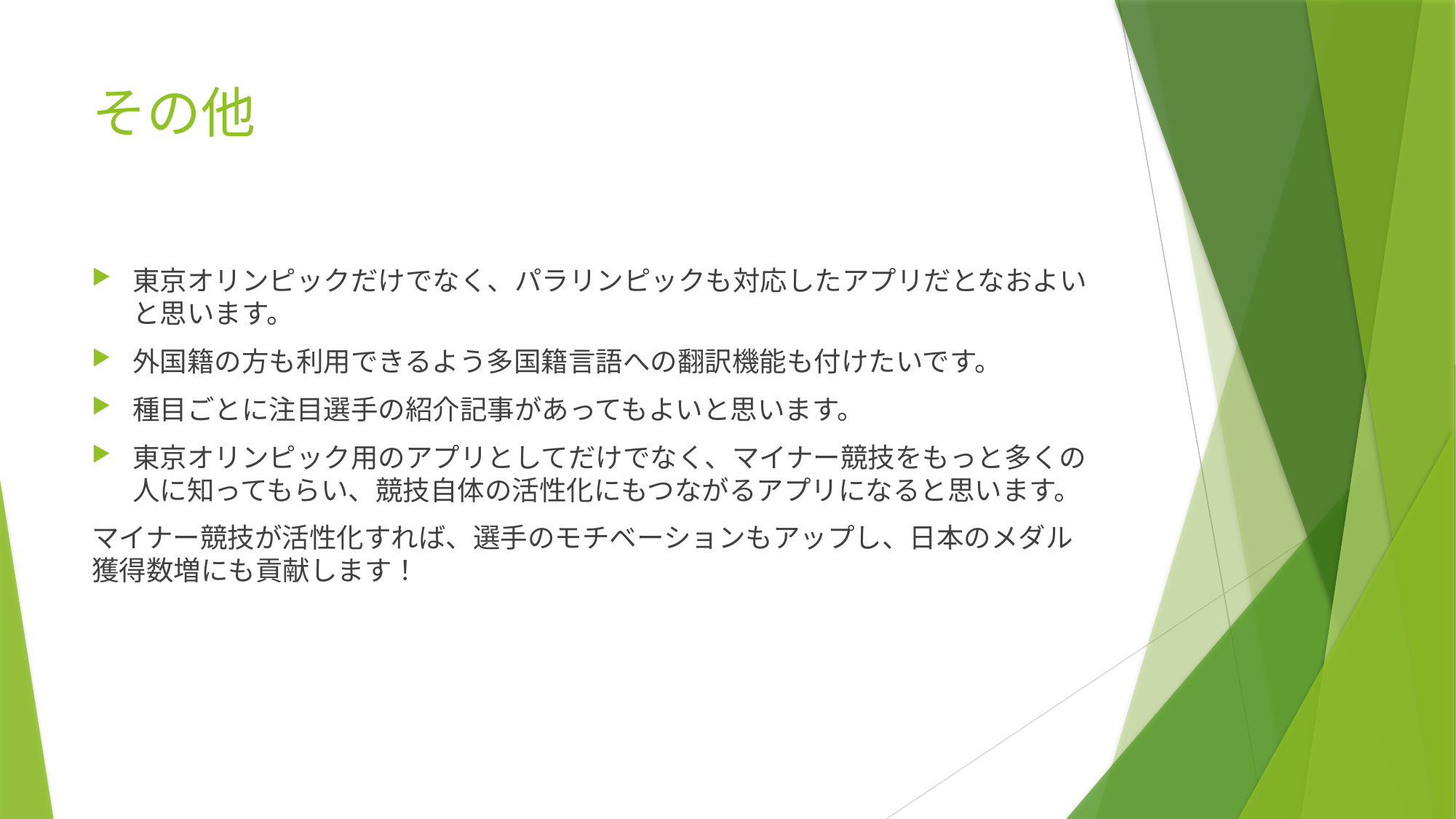

# その他
東京オリンピックだけでなく、パラリンピックも対応したアプリだとなおよいと思います。
外国籍の方も利用できるよう多国籍言語への翻訳機能も付けたいです。
種目ごとに注目選手の紹介記事があってもよいと思います。
東京オリンピック用のアプリとしてだけでなく、マイナー競技をもっと多くの人に知ってもらい、競技自体の活性化にもつながるアプリになると思います。
マイナー競技が活性化すれば、選手のモチベーションもアップし、日本のメダル獲得数増にも貢献します！